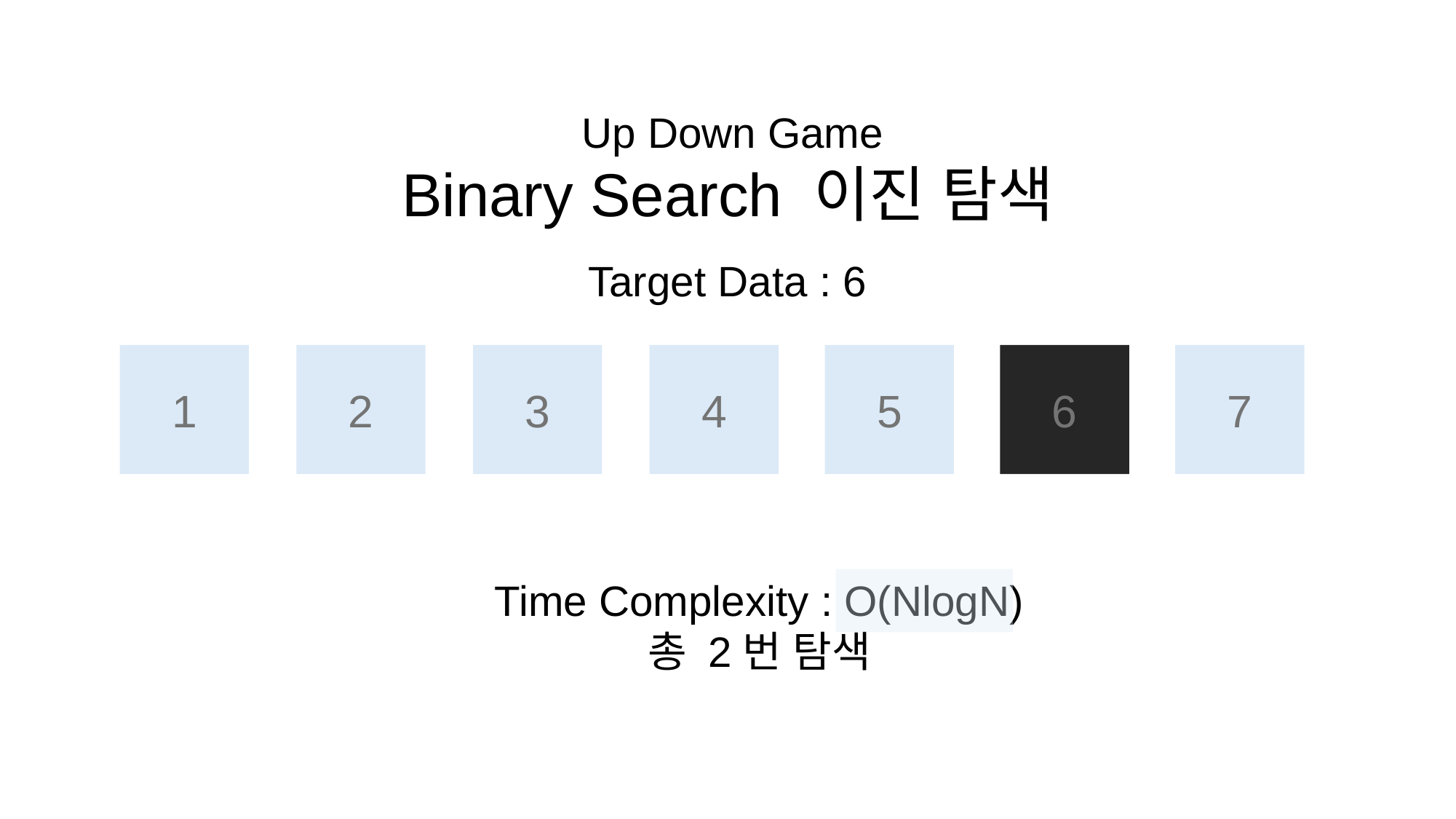

Up Down Game
Binary Search 이진 탐색
Target Data : 6
7
1
3
4
5
6
2
Time Complexity : O(NlogN)
총 2번 탐색